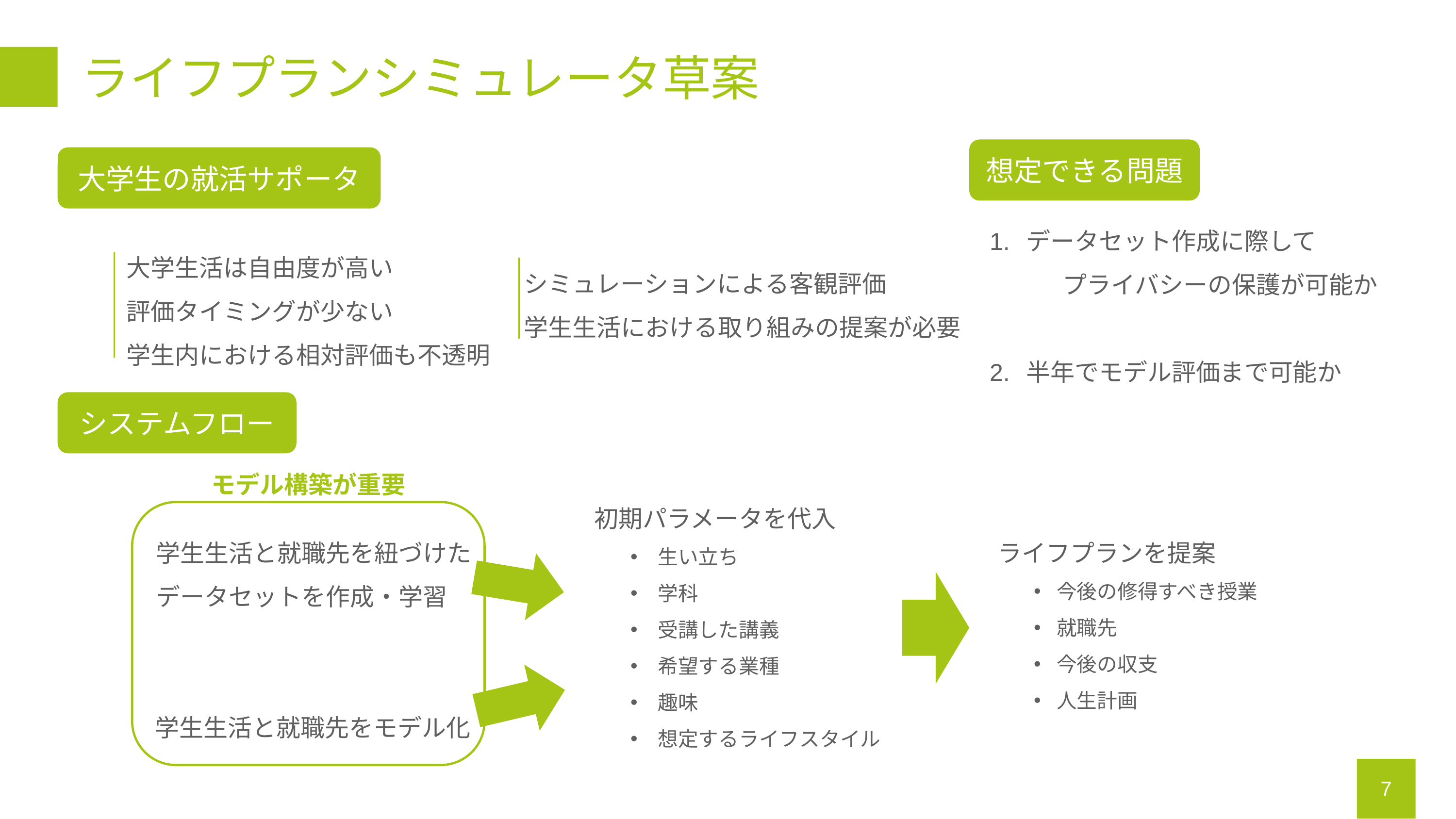

# ライフプランシミュレータ草案
想定できる問題
大学生の就活サポータ
データセット作成に際して
	プライバシーの保護が可能か

半年でモデル評価まで可能か
大学生活は自由度が高い
評価タイミングが少ない
学生内における相対評価も不透明
シミュレーションによる客観評価
学生生活における取り組みの提案が必要
システムフロー
モデル構築が重要
初期パラメータを代入
生い立ち
学科
受講した講義
希望する業種
趣味
想定するライフスタイル

学生生活と就職先を紐づけた
データセットを作成・学習
ライフプランを提案
今後の修得すべき授業
就職先
今後の収支
人生計画

学生生活と就職先をモデル化
7